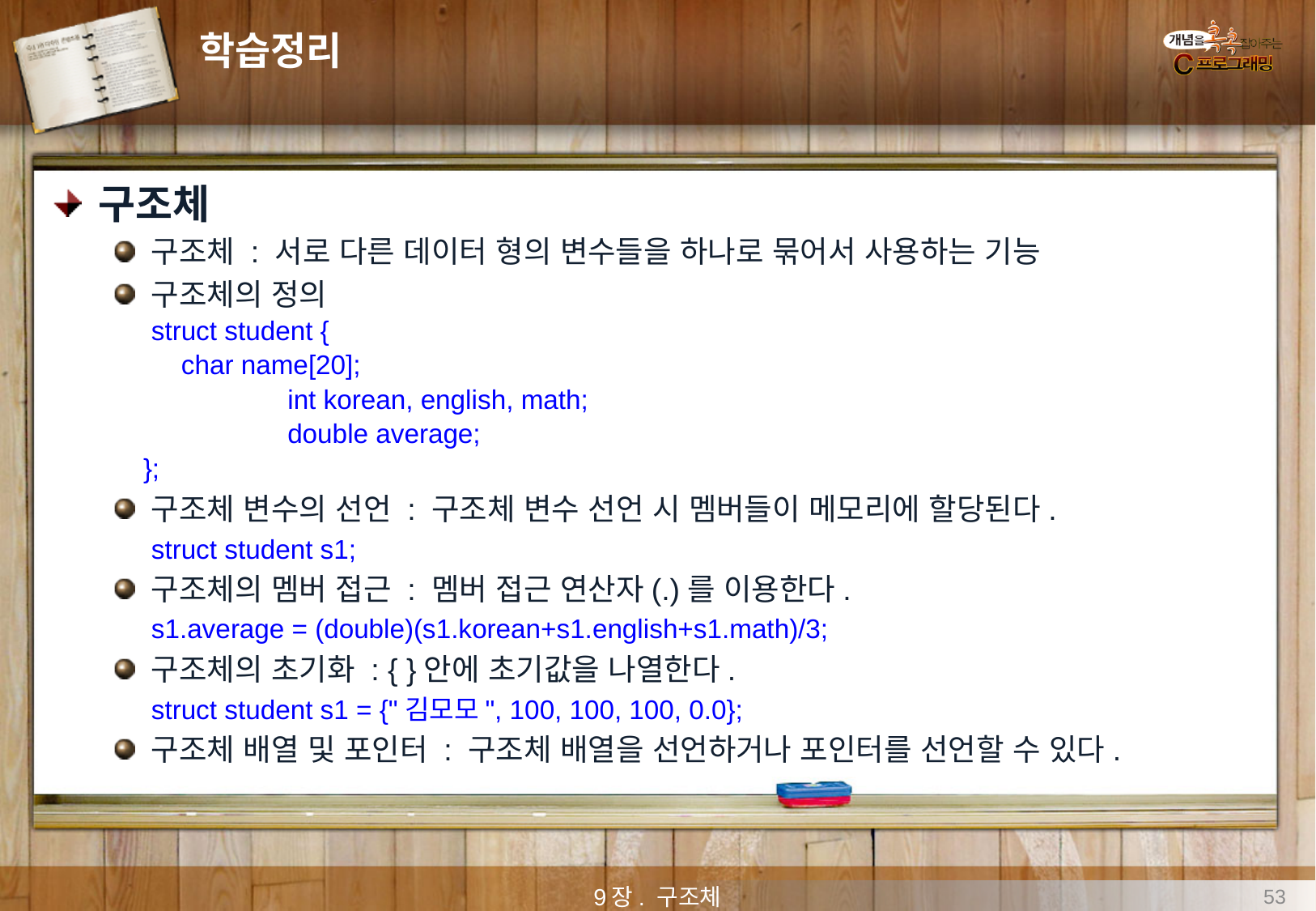

# 학습정리

구조체
구조체 : 서로 다른 데이터 형의 변수들을 하나로 묶어서 사용하는 기능
구조체의 정의
	struct student {
	    char name[20];
		  int korean, english, math;
		  double average;
    };
구조체 변수의 선언 : 구조체 변수 선언 시 멤버들이 메모리에 할당된다.
	struct student s1;
구조체의 멤버 접근 : 멤버 접근 연산자(.)를 이용한다.
	s1.average = (double)(s1.korean+s1.english+s1.math)/3;
구조체의 초기화 : { }안에 초기값을 나열한다.
	struct student s1 = {"김모모", 100, 100, 100, 0.0};
구조체 배열 및 포인터 : 구조체 배열을 선언하거나 포인터를 선언할 수 있다.
9장. 구조체
53